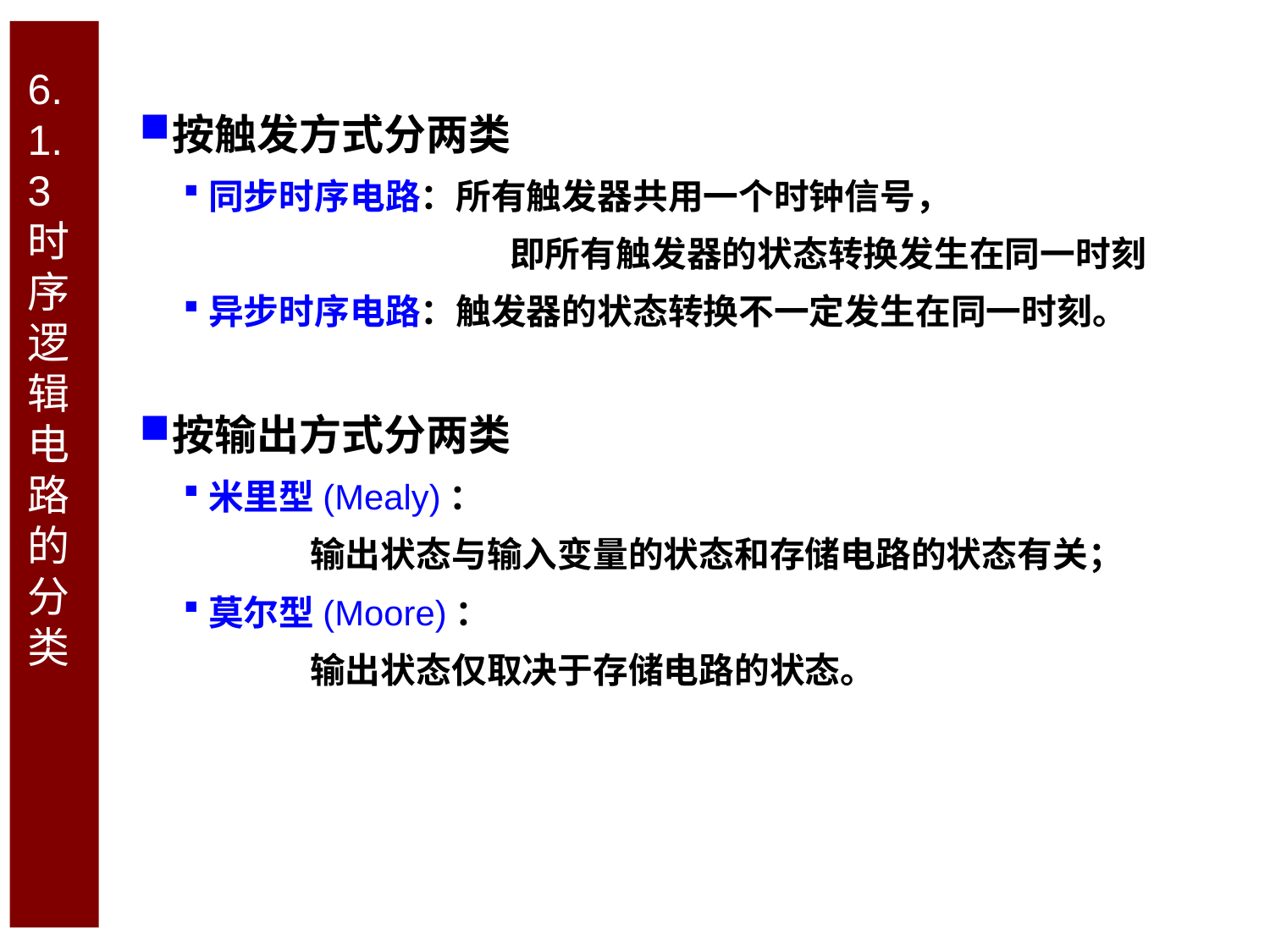

6.1.3  时序逻辑电路的分类
按触发方式分两类
同步时序电路：所有触发器共用一个时钟信号，
		        即所有触发器的状态转换发生在同一时刻
异步时序电路：触发器的状态转换不一定发生在同一时刻。

按输出方式分两类
米里型(Mealy)：
	输出状态与输入变量的状态和存储电路的状态有关；
莫尔型(Moore)：
	输出状态仅取决于存储电路的状态。